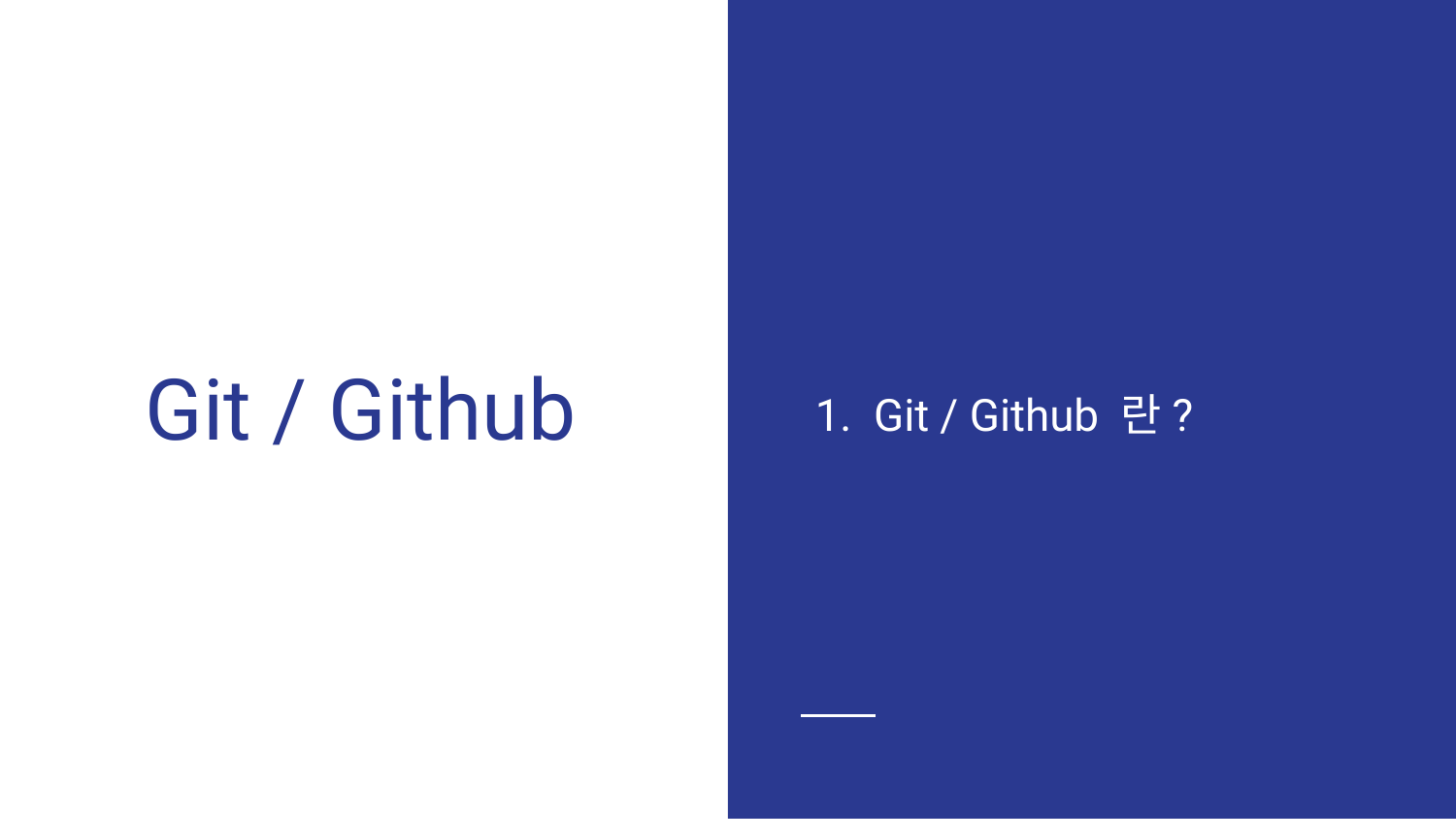

Git / Github 란?
# Git / Github